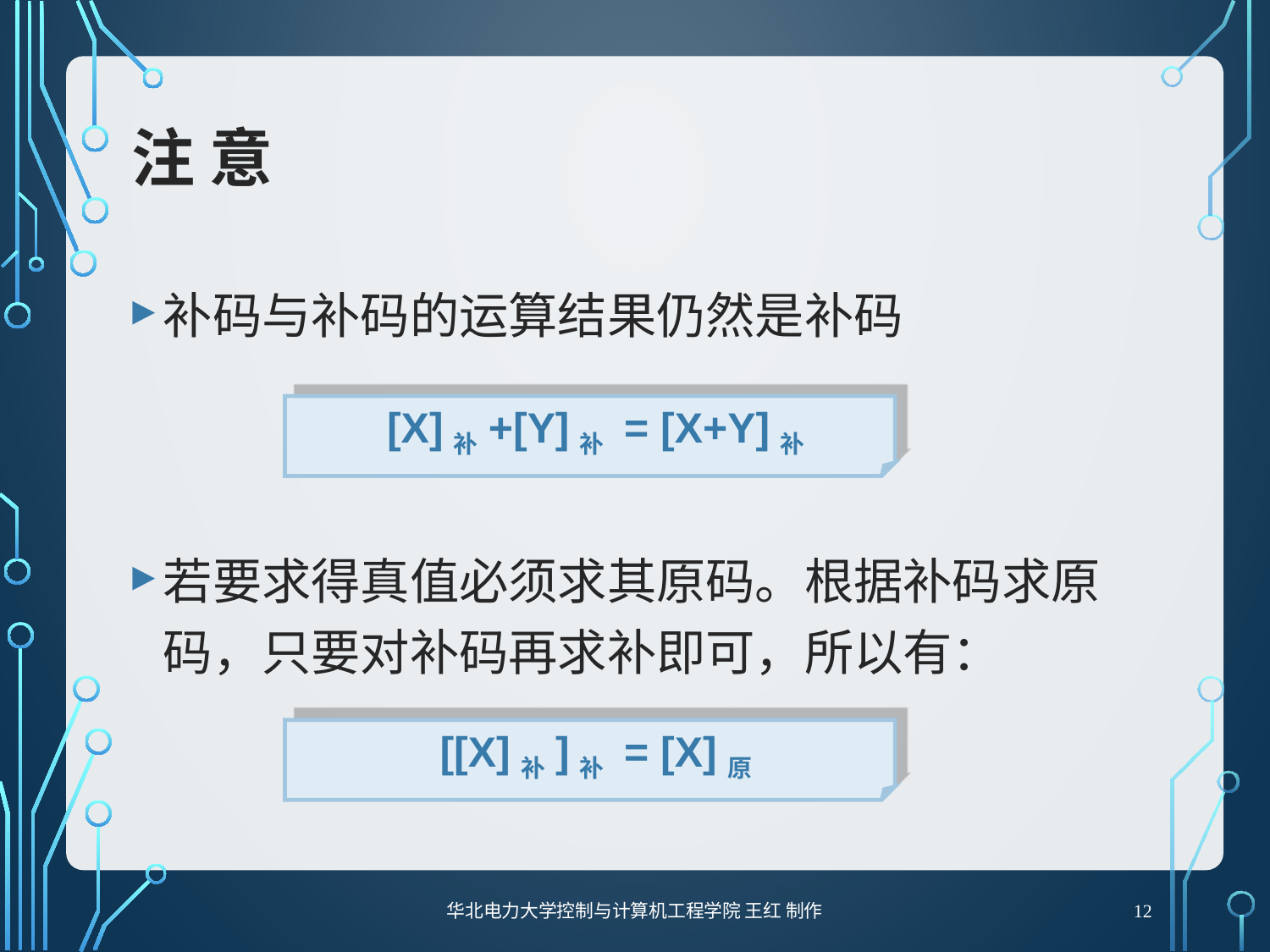

# 注 意
补码与补码的运算结果仍然是补码

若要求得真值必须求其原码。根据补码求原码，只要对补码再求补即可，所以有：
 [X]补+[Y]补 = [X+Y]补
 [[X]补]补 = [X]原
华北电力大学控制与计算机工程学院 王红 制作
12